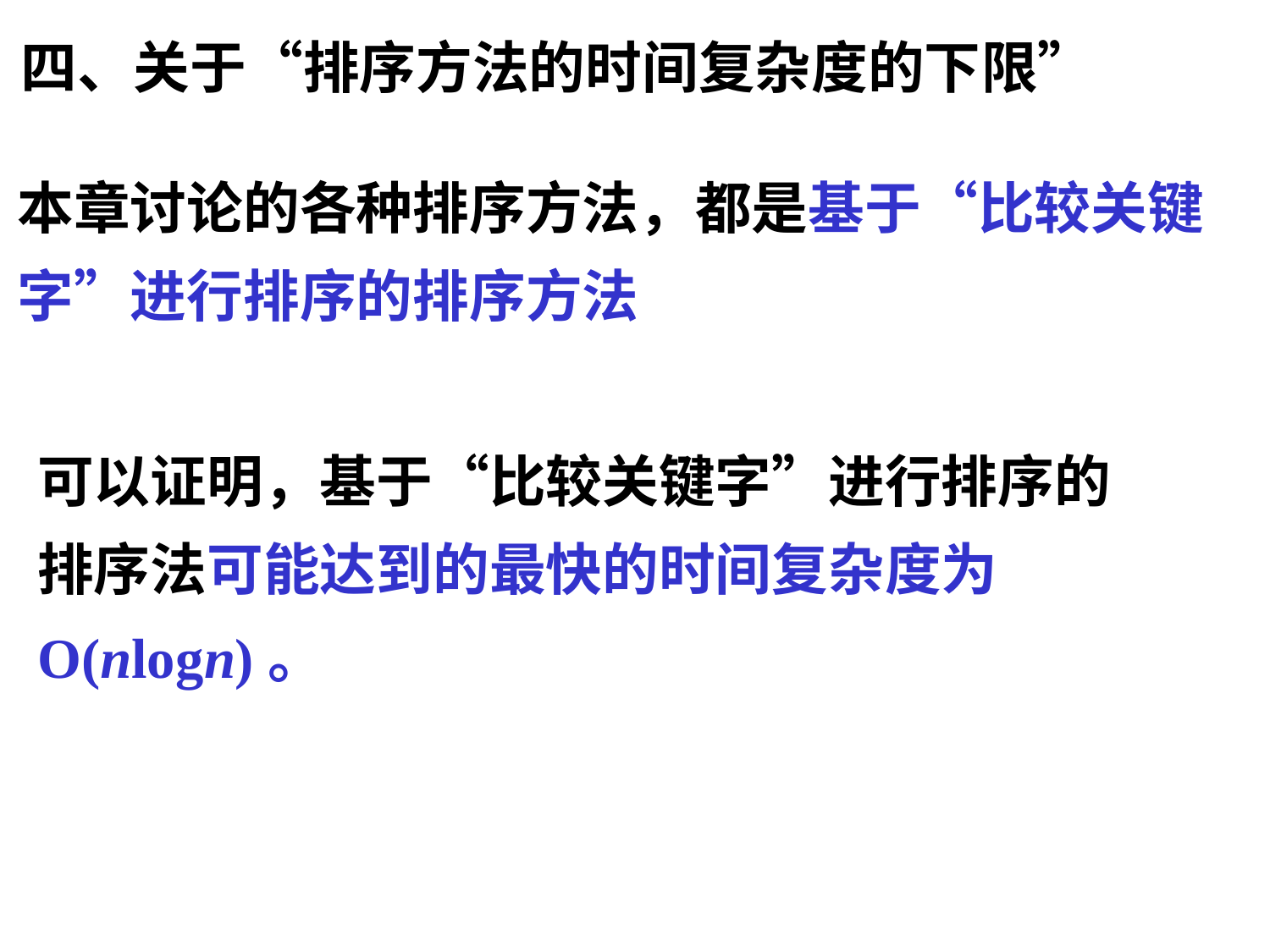

四、关于“排序方法的时间复杂度的下限”
本章讨论的各种排序方法，都是基于“比较关键字”进行排序的排序方法
可以证明，基于“比较关键字”进行排序的
排序法可能达到的最快的时间复杂度为O(nlogn)。